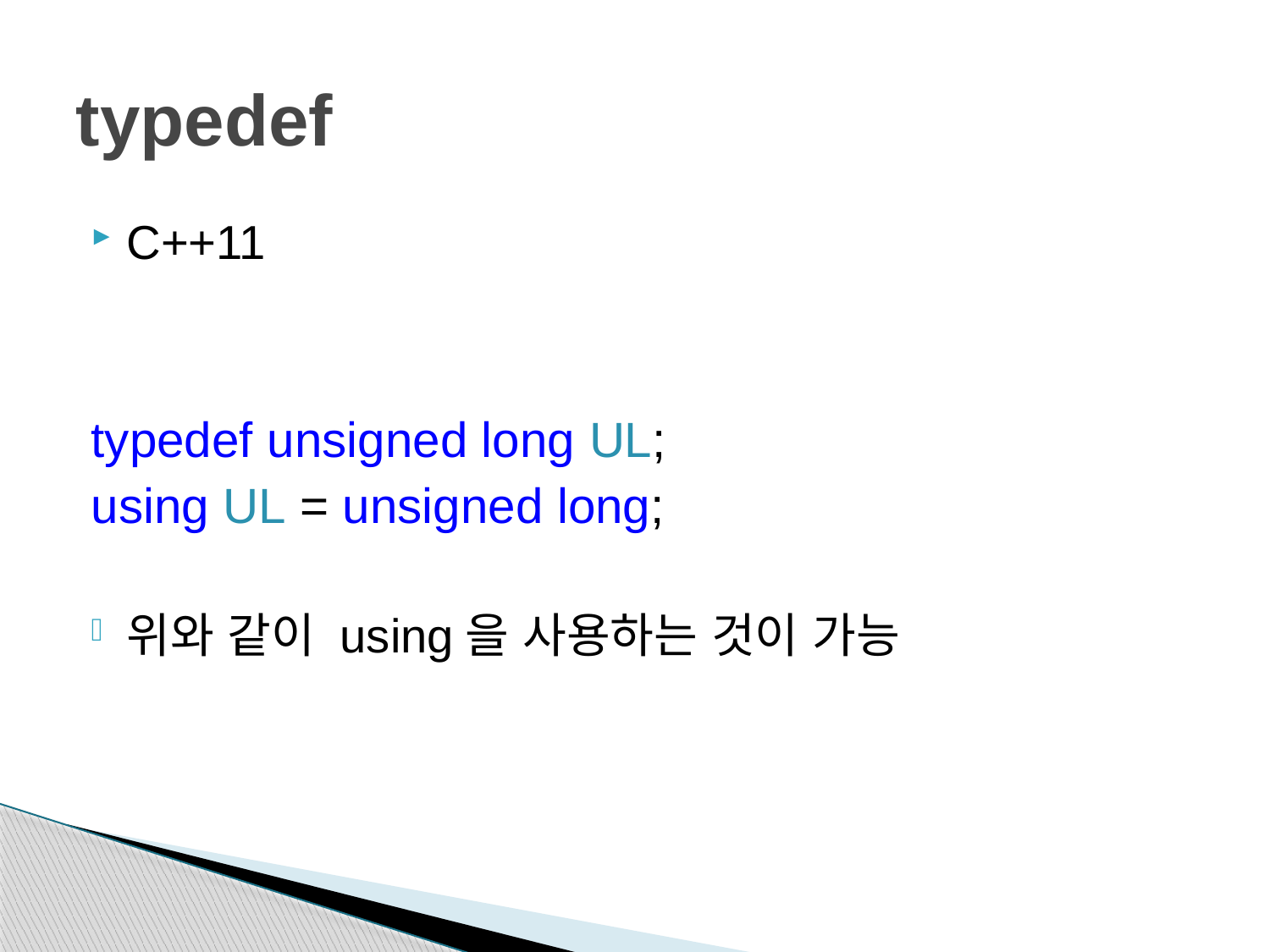

# typedef
C++11

typedef unsigned long UL;
using UL = unsigned long;

위와 같이 using을 사용하는 것이 가능